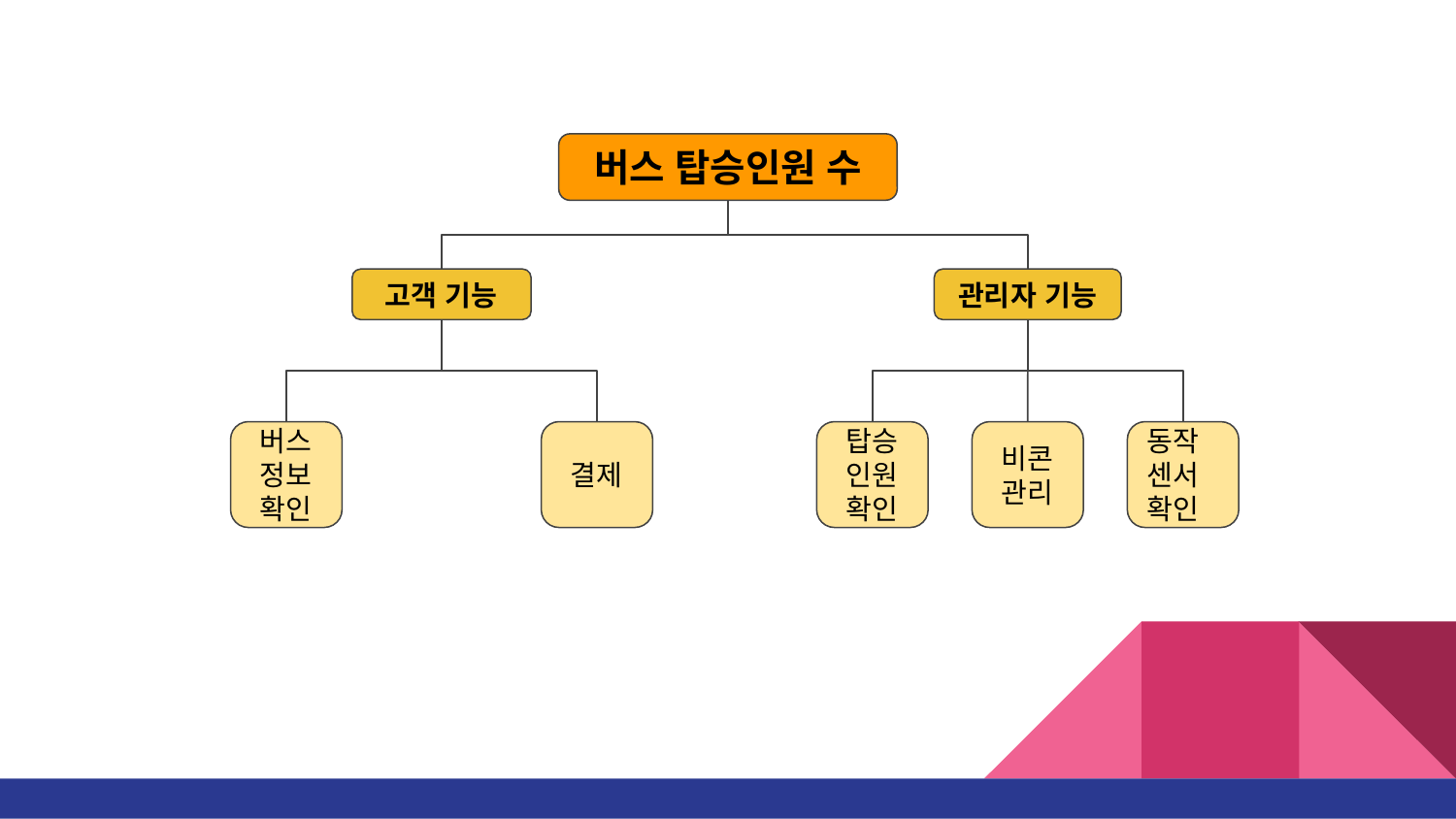

버스 탑승인원 수
고객 기능
관리자 기능
버스정보확인
결제
탑승
인원
확인
비콘 관리
동작센서확인